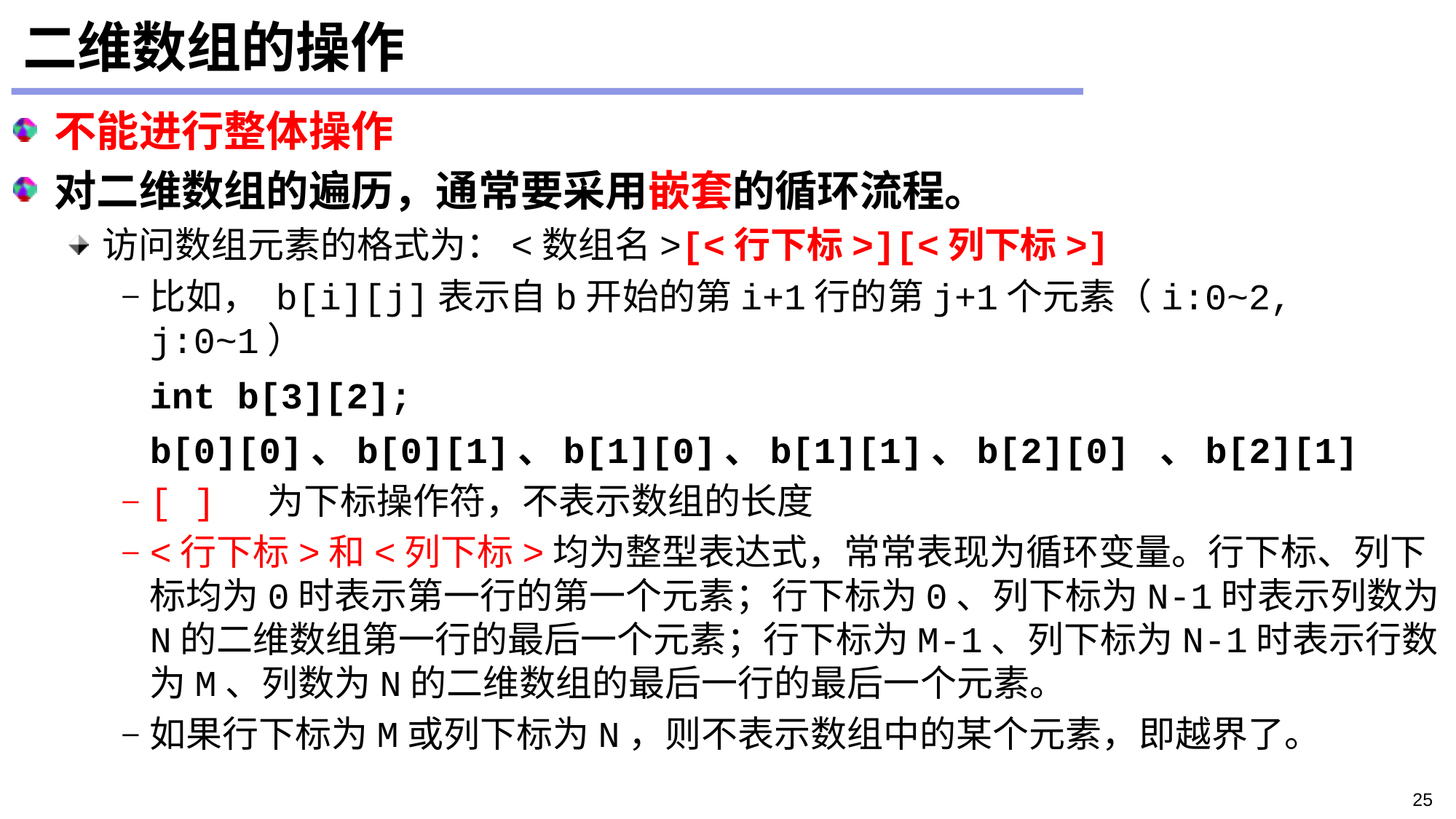

# 二维数组的操作
不能进行整体操作
对二维数组的遍历，通常要采用嵌套的循环流程。
访问数组元素的格式为：<数组名>[<行下标>][<列下标>]
比如， b[i][j]表示自b开始的第i+1行的第j+1个元素（i:0~2, j:0~1）
	int b[3][2];
	b[0][0]、b[0][1]、b[1][0]、b[1][1]、b[2][0] 、b[2][1]
[ ]  为下标操作符，不表示数组的长度
<行下标>和<列下标>均为整型表达式，常常表现为循环变量。行下标、列下标均为0时表示第一行的第一个元素；行下标为0、列下标为N-1时表示列数为N的二维数组第一行的最后一个元素；行下标为M-1、列下标为N-1时表示行数为M、列数为N的二维数组的最后一行的最后一个元素。
如果行下标为M或列下标为N，则不表示数组中的某个元素，即越界了。
25